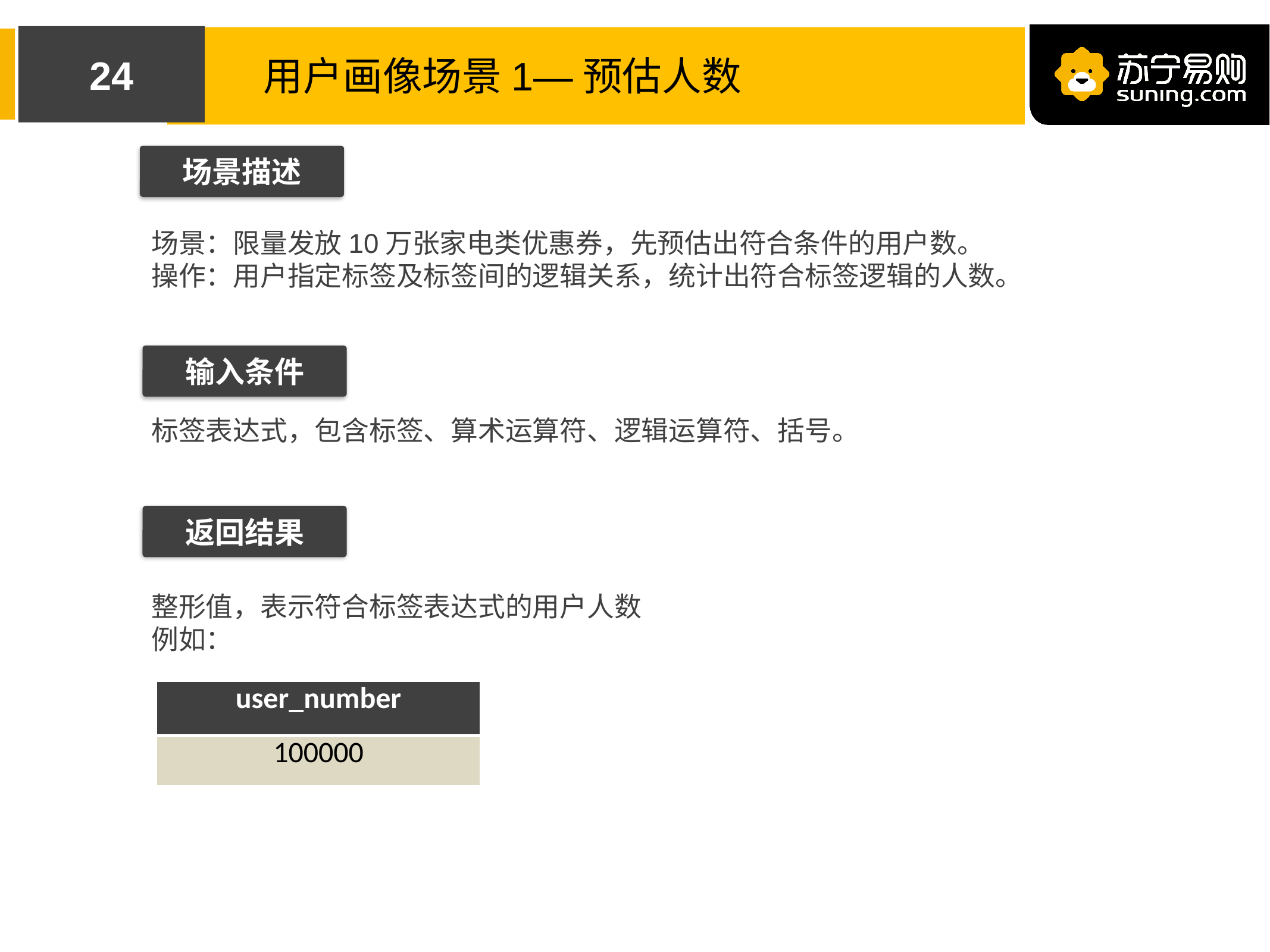

24
用户画像场景1—预估人数
场景描述
场景：限量发放10万张家电类优惠券，先预估出符合条件的用户数。
操作：用户指定标签及标签间的逻辑关系，统计出符合标签逻辑的人数。
输入条件
标签表达式，包含标签、算术运算符、逻辑运算符、括号。
返回结果
整形值，表示符合标签表达式的用户人数
例如：
| user\_number |
| --- |
| 100000 |